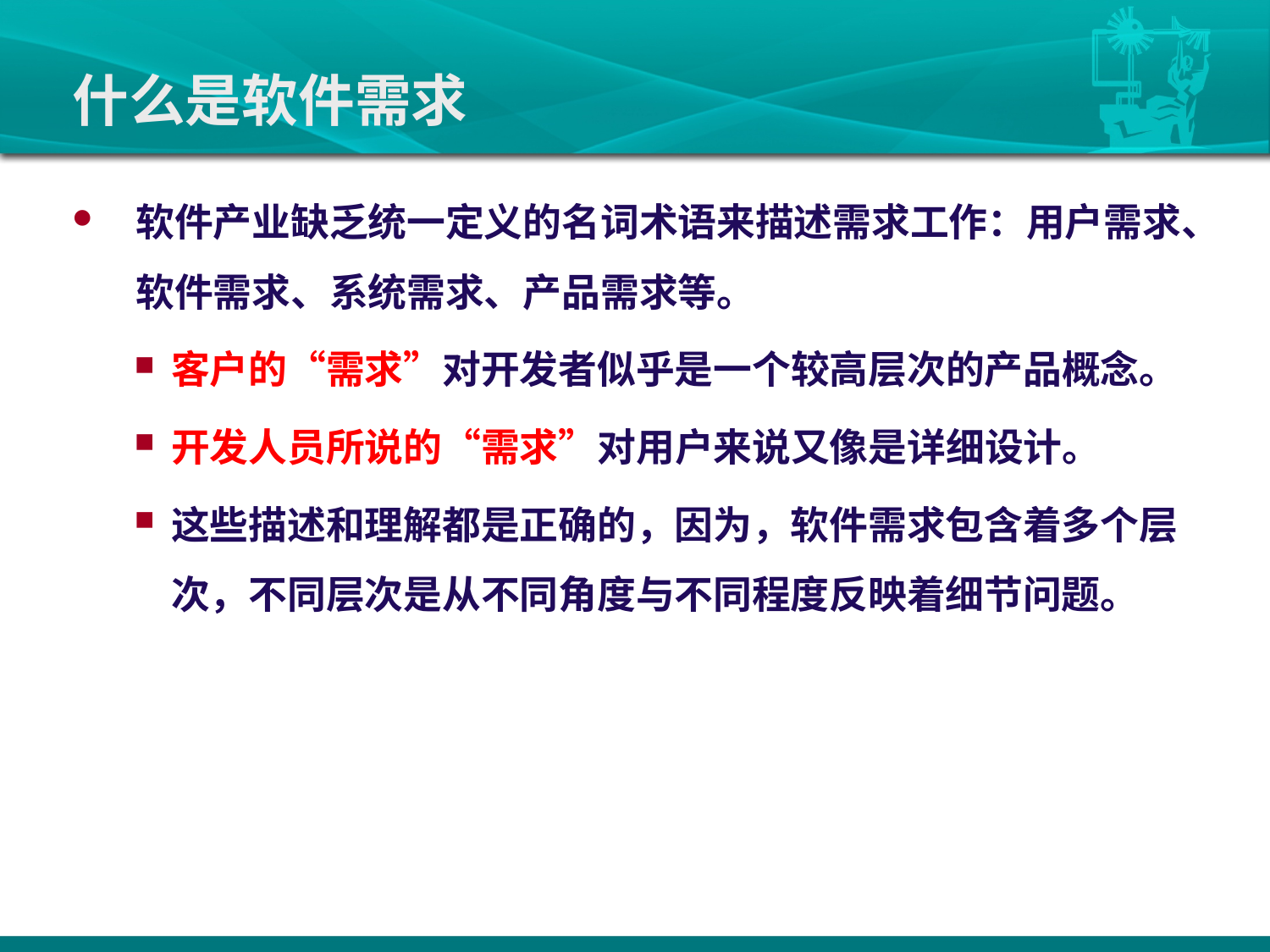

# 什么是软件需求
软件产业缺乏统一定义的名词术语来描述需求工作：用户需求、软件需求、系统需求、产品需求等。
客户的“需求”对开发者似乎是一个较高层次的产品概念。
开发人员所说的“需求”对用户来说又像是详细设计。
这些描述和理解都是正确的，因为，软件需求包含着多个层次，不同层次是从不同角度与不同程度反映着细节问题。